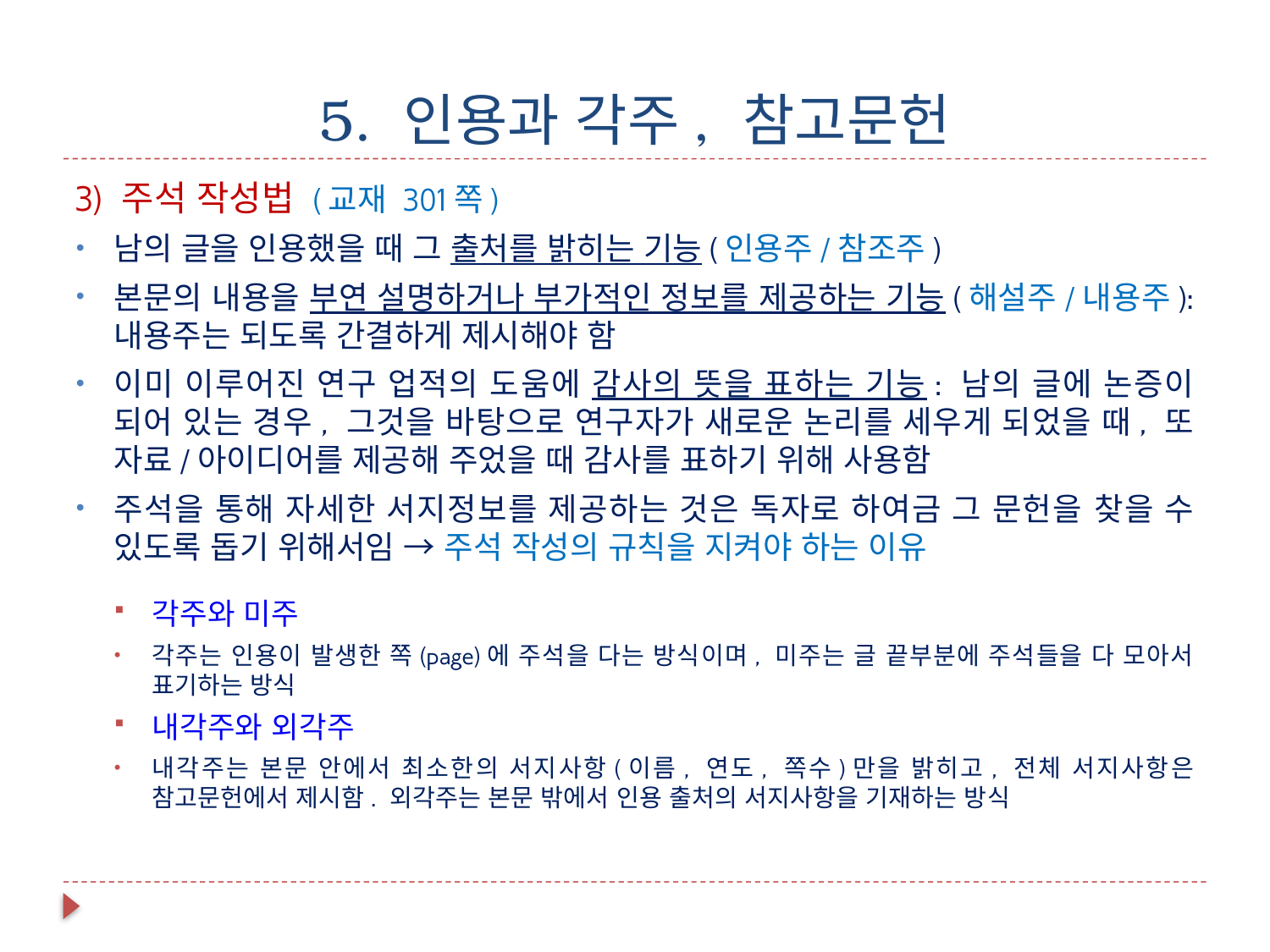

# 5. 인용과 각주, 참고문헌
3) 주석 작성법 (교재 301쪽)
남의 글을 인용했을 때 그 출처를 밝히는 기능(인용주/참조주)
본문의 내용을 부연 설명하거나 부가적인 정보를 제공하는 기능(해설주/내용주): 내용주는 되도록 간결하게 제시해야 함
이미 이루어진 연구 업적의 도움에 감사의 뜻을 표하는 기능: 남의 글에 논증이 되어 있는 경우, 그것을 바탕으로 연구자가 새로운 논리를 세우게 되었을 때, 또 자료/아이디어를 제공해 주었을 때 감사를 표하기 위해 사용함
주석을 통해 자세한 서지정보를 제공하는 것은 독자로 하여금 그 문헌을 찾을 수 있도록 돕기 위해서임 → 주석 작성의 규칙을 지켜야 하는 이유

각주와 미주
각주는 인용이 발생한 쪽(page)에 주석을 다는 방식이며, 미주는 글 끝부분에 주석들을 다 모아서 표기하는 방식
내각주와 외각주
내각주는 본문 안에서 최소한의 서지사항(이름, 연도, 쪽수)만을 밝히고, 전체 서지사항은 참고문헌에서 제시함. 외각주는 본문 밖에서 인용 출처의 서지사항을 기재하는 방식